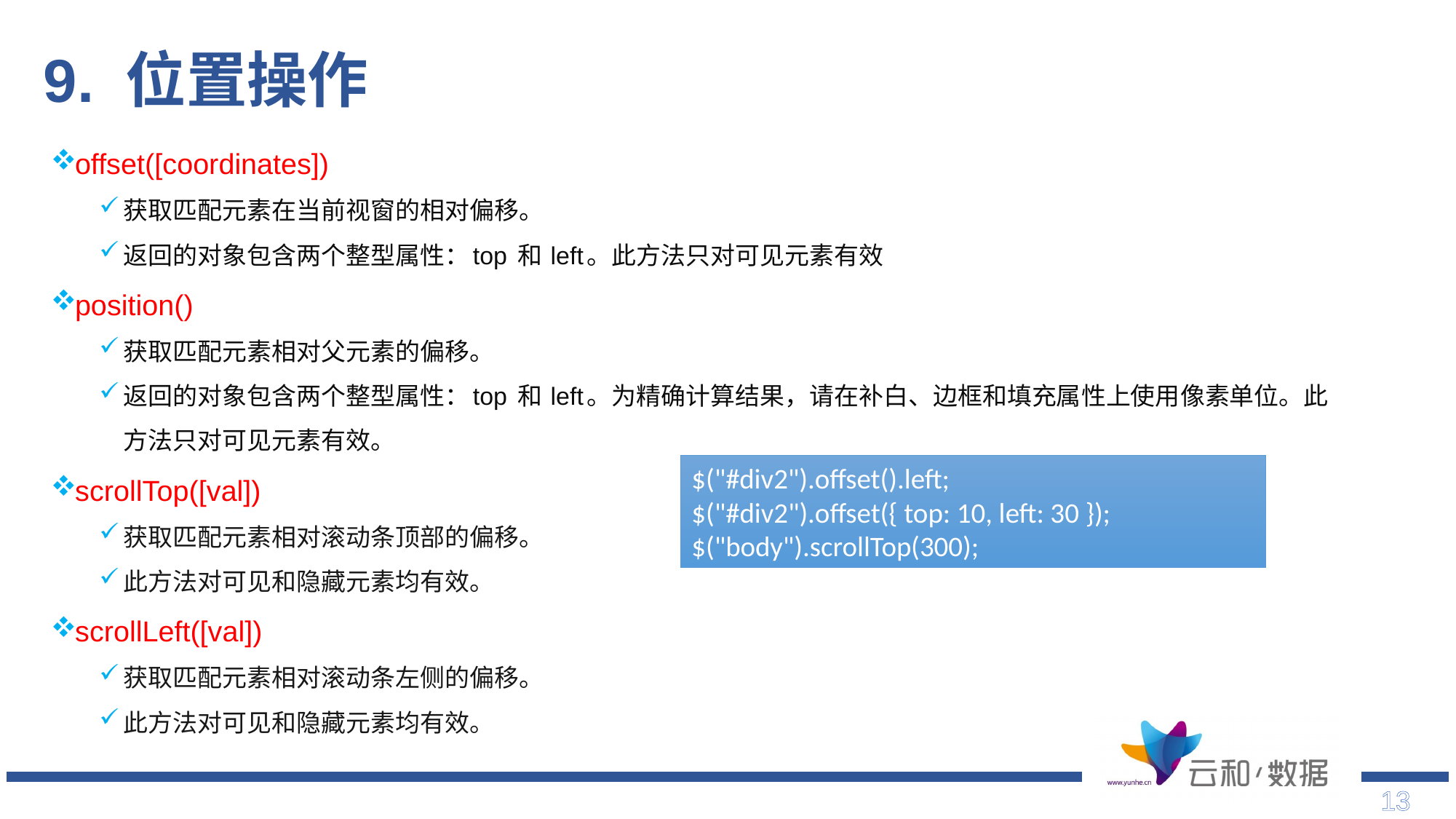

# 9. 位置操作
offset([coordinates])
获取匹配元素在当前视窗的相对偏移。
返回的对象包含两个整型属性：top 和 left。此方法只对可见元素有效
position()
获取匹配元素相对父元素的偏移。
返回的对象包含两个整型属性：top 和 left。为精确计算结果，请在补白、边框和填充属性上使用像素单位。此方法只对可见元素有效。
scrollTop([val])
获取匹配元素相对滚动条顶部的偏移。
此方法对可见和隐藏元素均有效。
scrollLeft([val])
获取匹配元素相对滚动条左侧的偏移。
此方法对可见和隐藏元素均有效。
$("#div2").offset().left;
$("#div2").offset({ top: 10, left: 30 });
$("body").scrollTop(300);